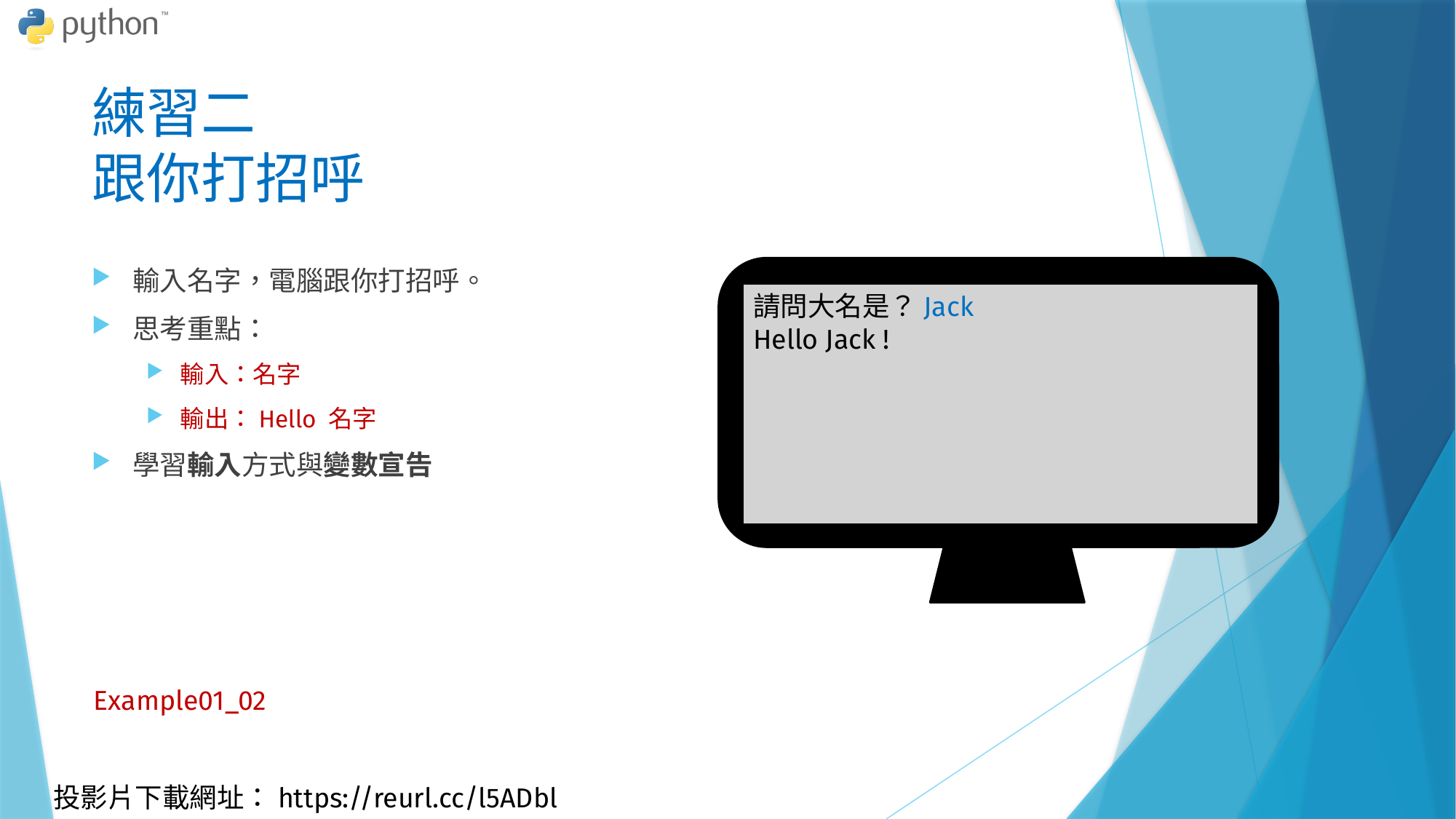

# 練習二 跟你打招呼
輸入名字，電腦跟你打招呼。
思考重點：
輸入：名字
輸出：Hello 名字
學習輸入方式與變數宣告

請問大名是？Jack
Hello Jack !

Example01_02